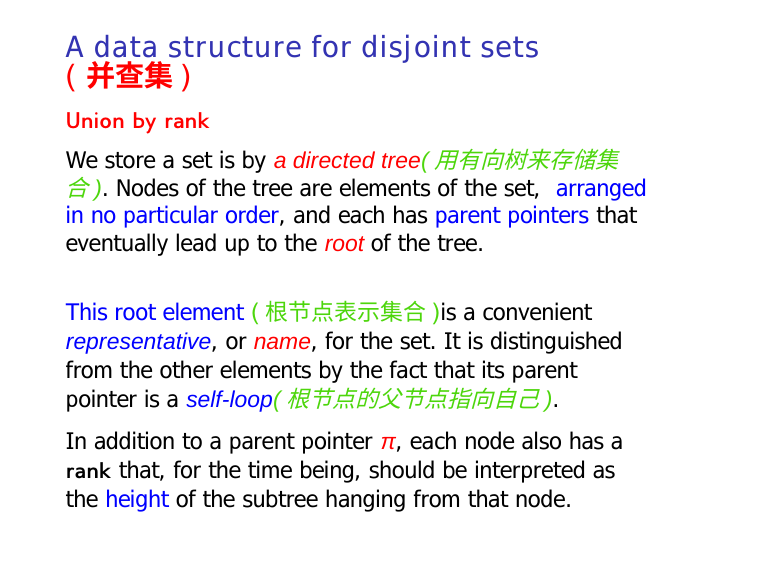

# A data structure for disjoint sets (并查集)
Union by rank
We store a set is by a directed tree(用有向树来存储集合). Nodes of the tree are elements of the set,  arranged in no particular order, and each has parent pointers that eventually lead up to the root of the tree.

This root element (根节点表示集合)is a convenient representative, or name, for the set. It is distinguished from the other elements by the fact that its parent pointer is a self-loop(根节点的父节点指向自己).
In addition to a parent pointer π, each node also has a rank that, for the time being, should be interpreted as the height of the subtree hanging from that node.